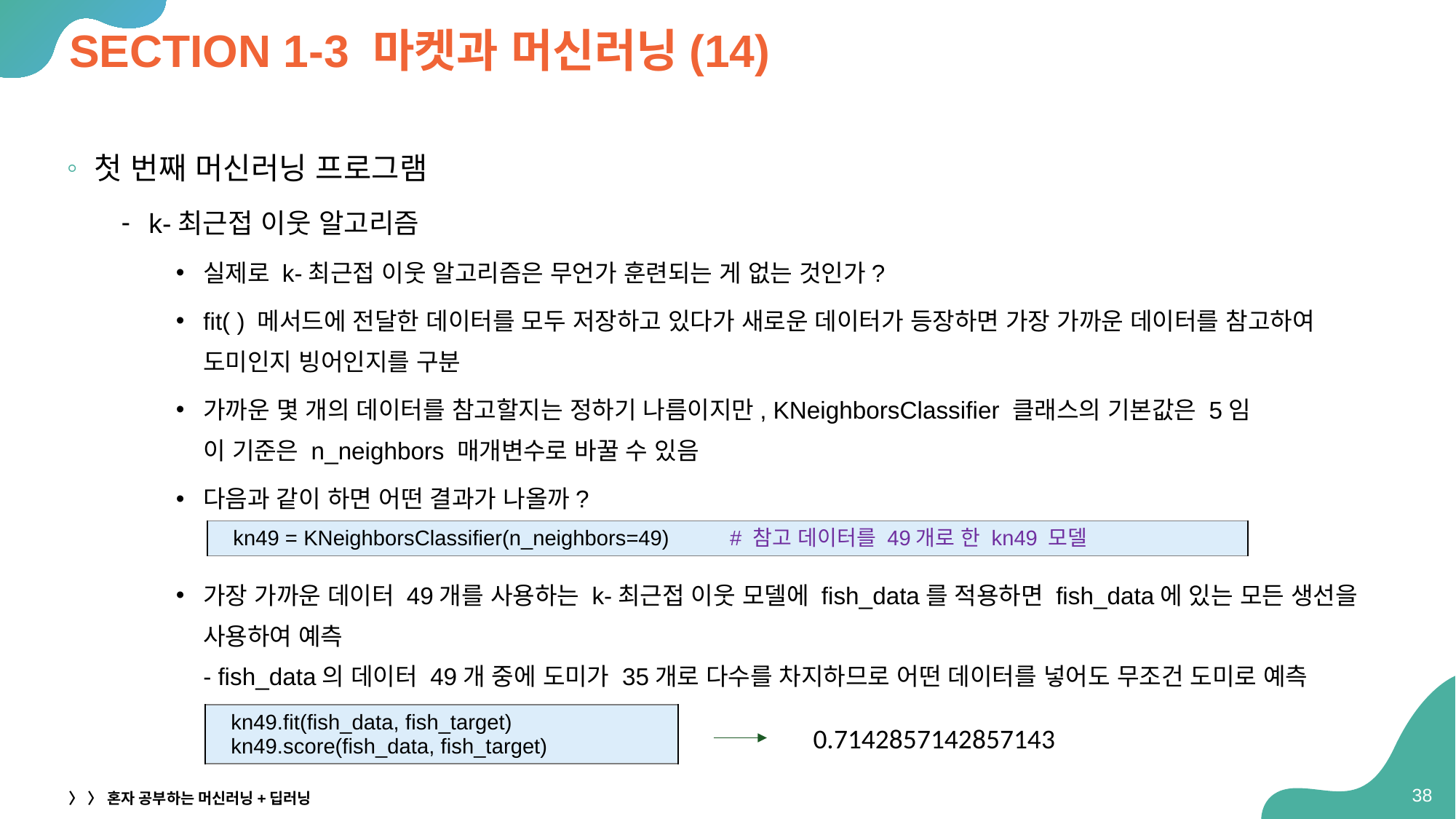

# SECTION 1-3 마켓과 머신러닝(14)
첫 번째 머신러닝 프로그램
k-최근접 이웃 알고리즘
실제로 k-최근접 이웃 알고리즘은 무언가 훈련되는 게 없는 것인가?
fit( ) 메서드에 전달한 데이터를 모두 저장하고 있다가 새로운 데이터가 등장하면 가장 가까운 데이터를 참고하여 도미인지 빙어인지를 구분
가까운 몇 개의 데이터를 참고할지는 정하기 나름이지만, KNeighborsClassifier 클래스의 기본값은 5임
이 기준은 n_neighbors 매개변수로 바꿀 수 있음
다음과 같이 하면 어떤 결과가 나올까?

가장 가까운 데이터 49개를 사용하는 k-최근접 이웃 모델에 fish_data를 적용하면 fish_data에 있는 모든 생선을 사용하여 예측
- fish_data의 데이터 49개 중에 도미가 35개로 다수를 차지하므로 어떤 데이터를 넣어도 무조건 도미로 예측
| kn49 = KNeighborsClassifier(n\_neighbors=49) # 참고 데이터를 49개로 한 kn49 모델 |
| --- |
| kn49.fit(fish\_data, fish\_target) kn49.score(fish\_data, fish\_target) |
| --- |
0.7142857142857143
38
〉 〉 혼자 공부하는 머신러닝+딥러닝